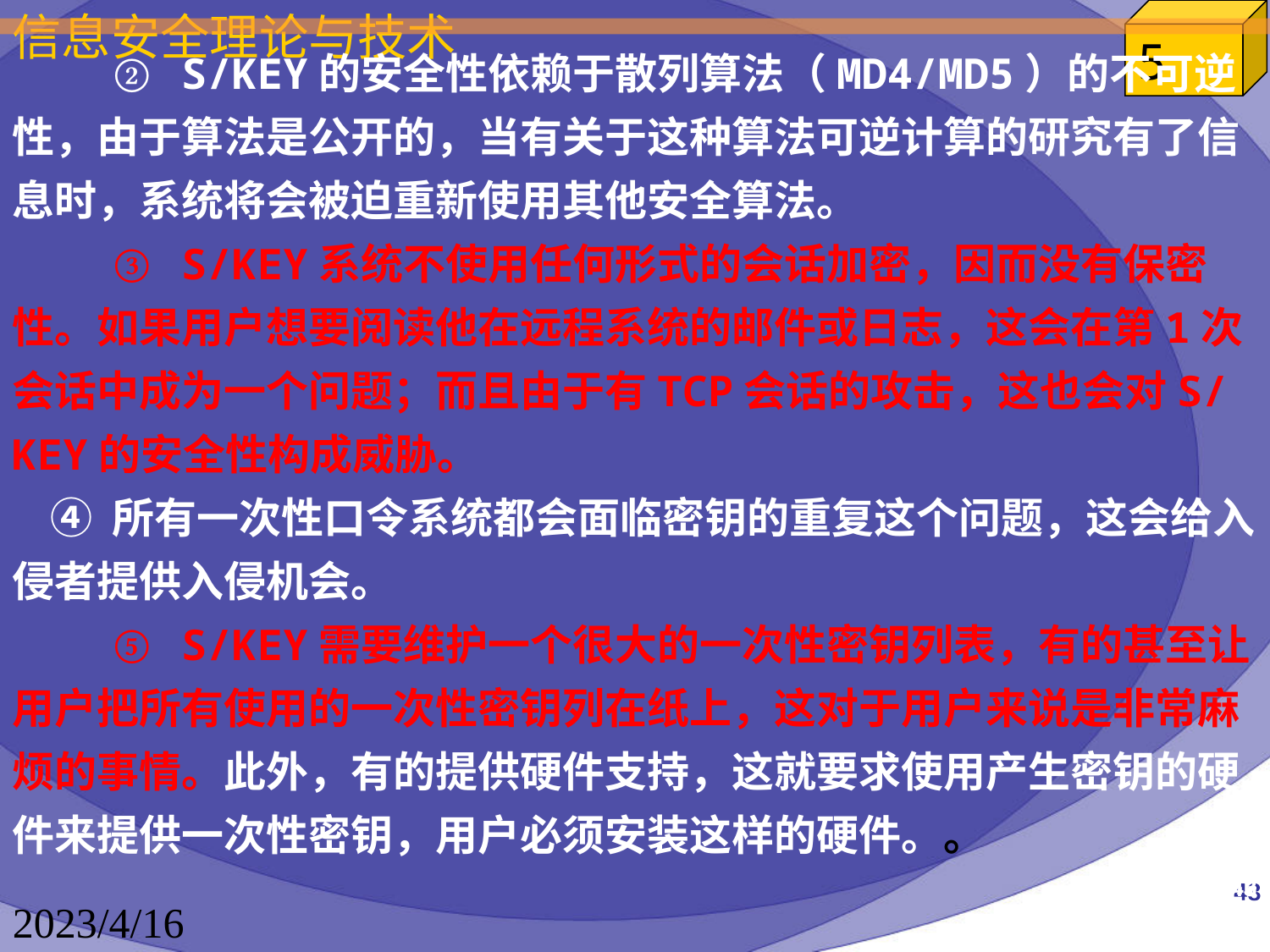

② S/KEY的安全性依赖于散列算法（MD4/MD5）的不可逆性，由于算法是公开的，当有关于这种算法可逆计算的研究有了信息时，系统将会被迫重新使用其他安全算法。
    ③ S/KEY系统不使用任何形式的会话加密，因而没有保密性。如果用户想要阅读他在远程系统的邮件或日志，这会在第1次会话中成为一个问题；而且由于有TCP会话的攻击，这也会对S/KEY的安全性构成威胁。
    ④ 所有一次性口令系统都会面临密钥的重复这个问题，这会给入侵者提供入侵机会。
    ⑤ S/KEY需要维护一个很大的一次性密钥列表，有的甚至让用户把所有使用的一次性密钥列在纸上，这对于用户来说是非常麻烦的事情。此外，有的提供硬件支持，这就要求使用产生密钥的硬件来提供一次性密钥，用户必须安装这样的硬件。。
43
2023/4/16